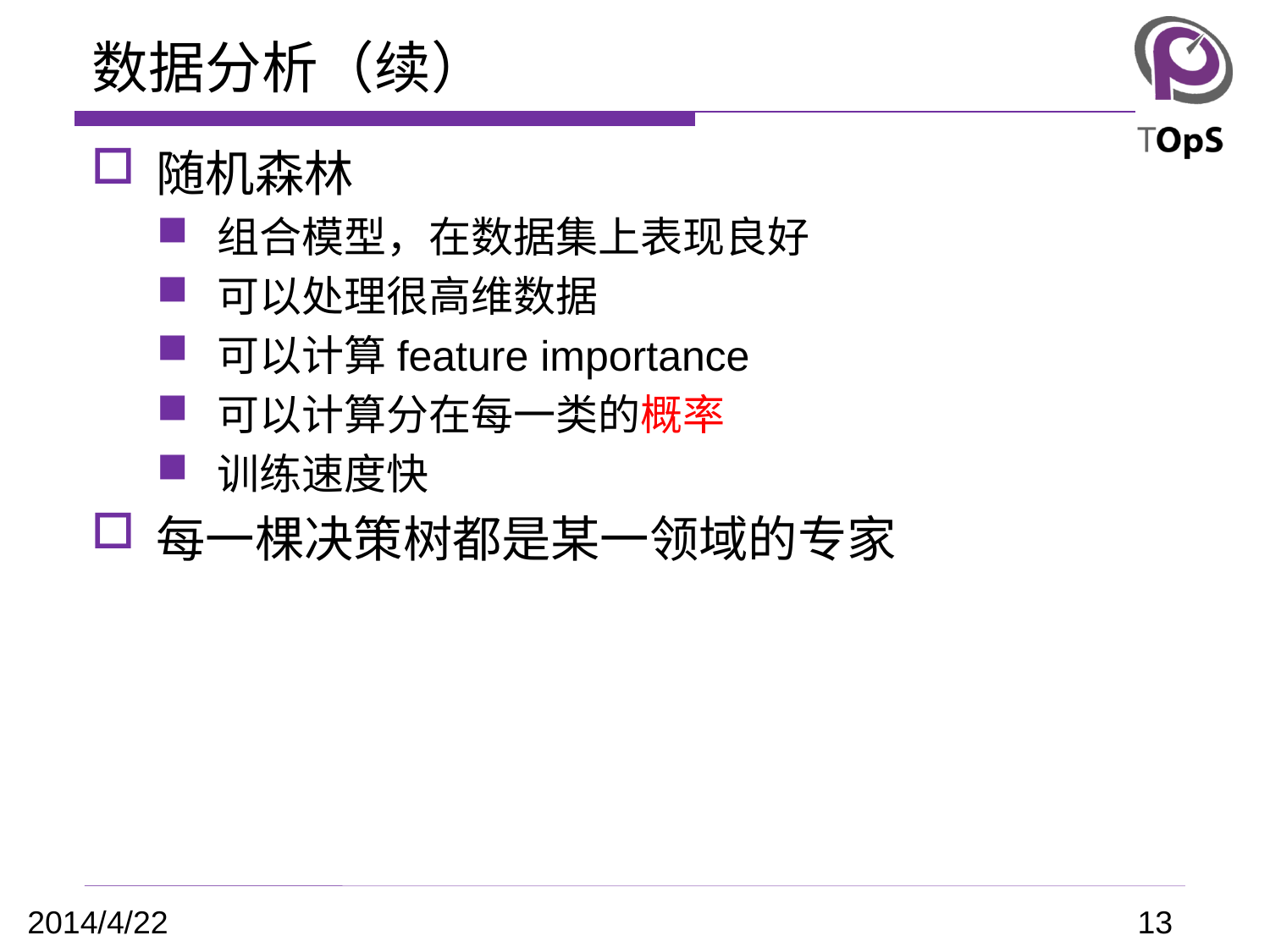

# 数据分析（续）
随机森林
组合模型，在数据集上表现良好
可以处理很高维数据
可以计算feature importance
可以计算分在每一类的概率
训练速度快
每一棵决策树都是某一领域的专家

13
2014/4/22